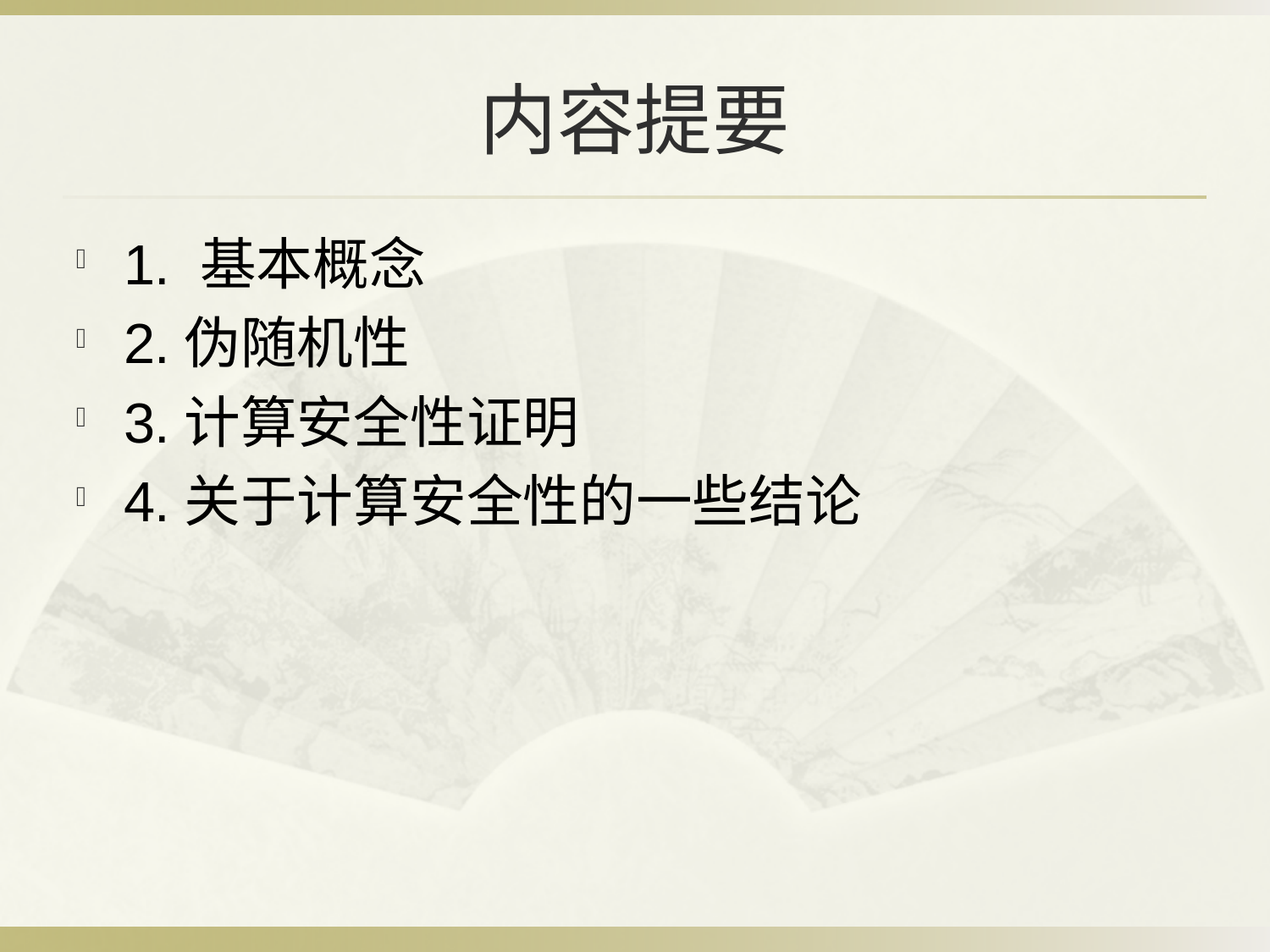

# 内容提要
1. 基本概念
2.伪随机性
3.计算安全性证明
4.关于计算安全性的一些结论